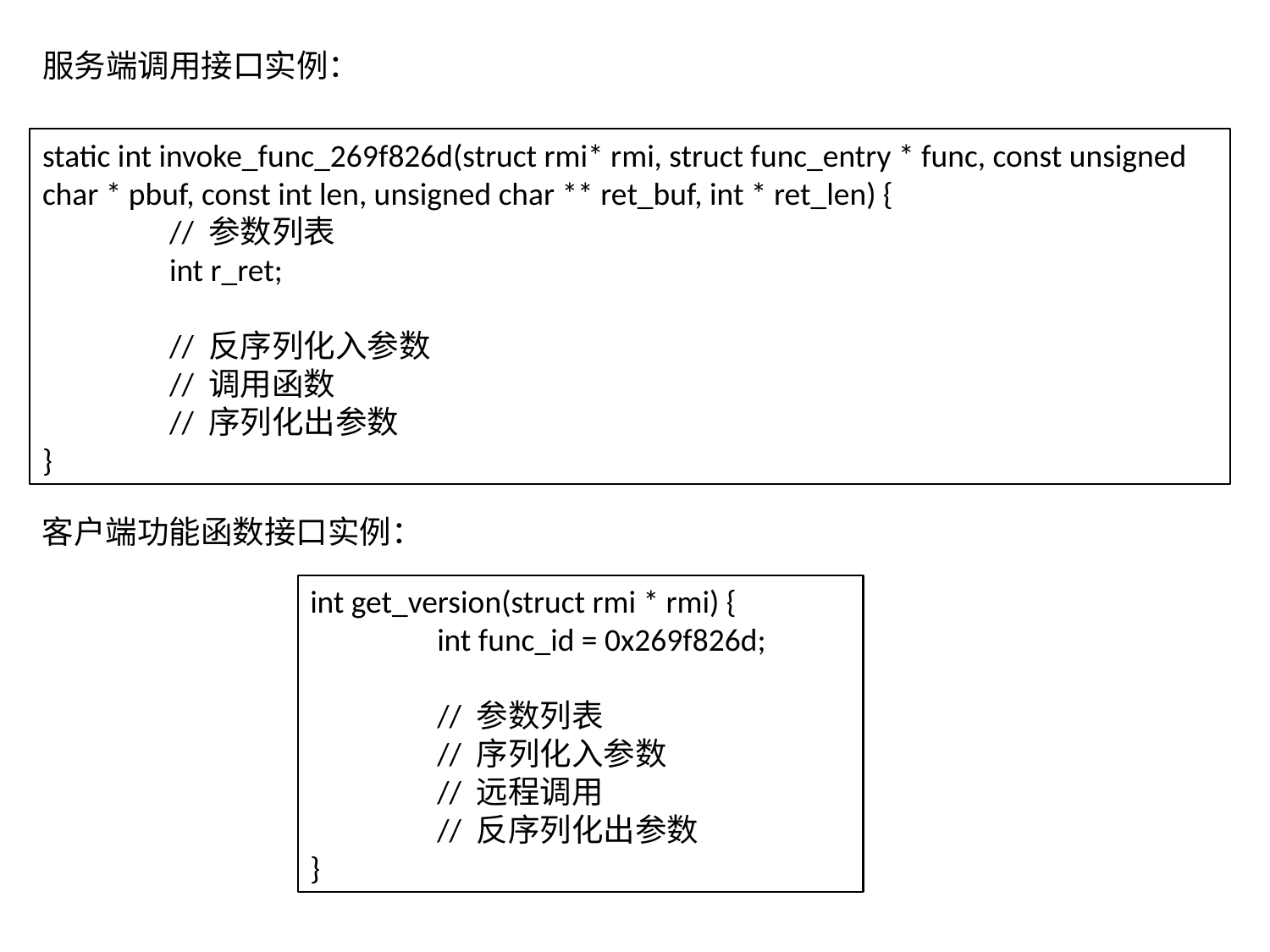

服务端调用接口实例：
static int invoke_func_269f826d(struct rmi* rmi, struct func_entry * func, const unsigned char * pbuf, const int len, unsigned char ** ret_buf, int * ret_len) {
	// 参数列表
	int r_ret;

	// 反序列化入参数
	// 调用函数
	// 序列化出参数
}
客户端功能函数接口实例：
int get_version(struct rmi * rmi) {
	int func_id = 0x269f826d;

	// 参数列表
	// 序列化入参数
	// 远程调用
	// 反序列化出参数
}